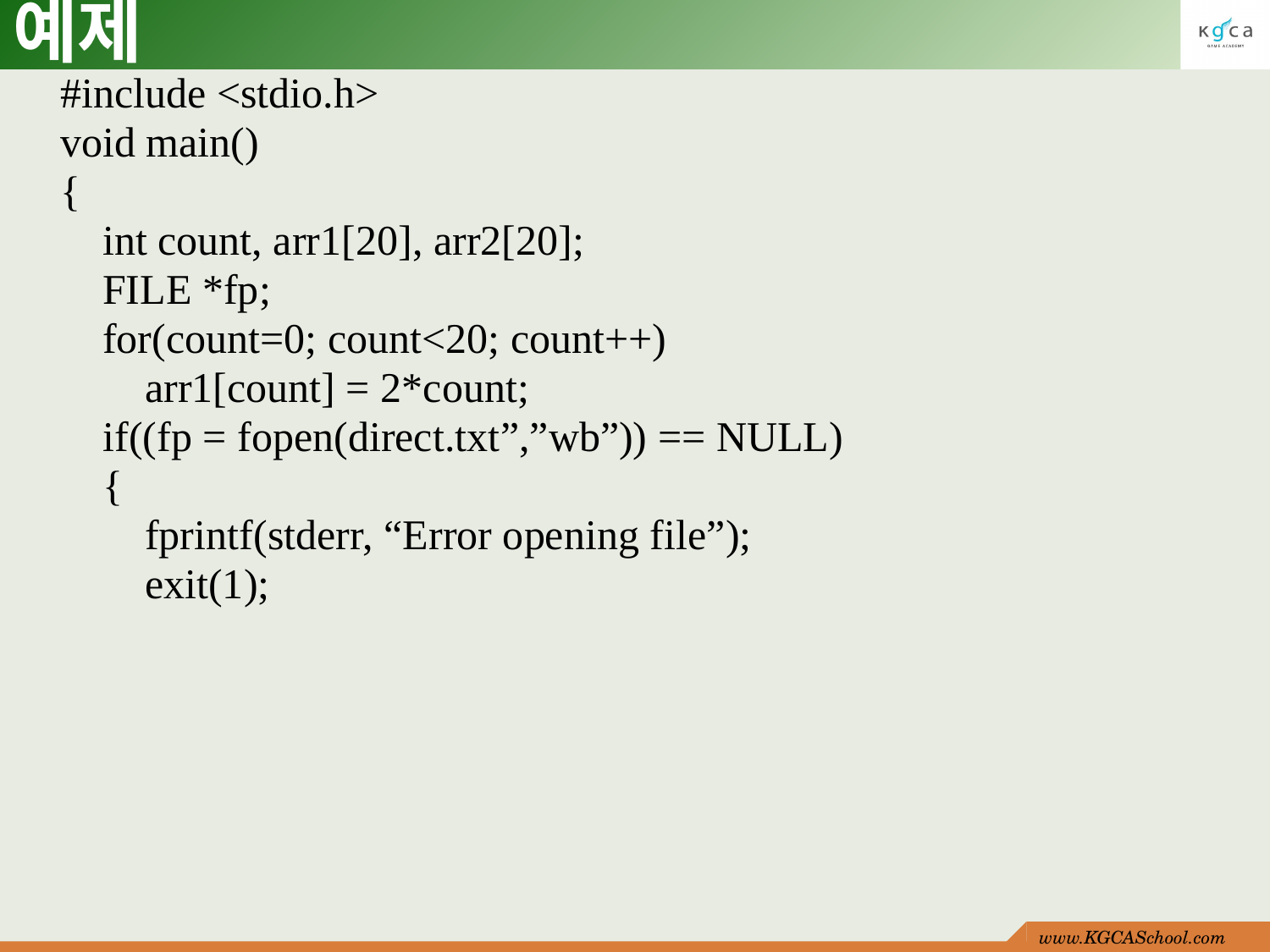

# 예제
#include <stdio.h>
void main()
{
    int count, arr1[20], arr2[20];
    FILE *fp;
    for(count=0; count<20; count++)
        arr1[count] = 2*count;
    if((fp = fopen(direct.txt”,”wb”)) == NULL)
    {
        fprintf(stderr, “Error opening file”);
        exit(1);